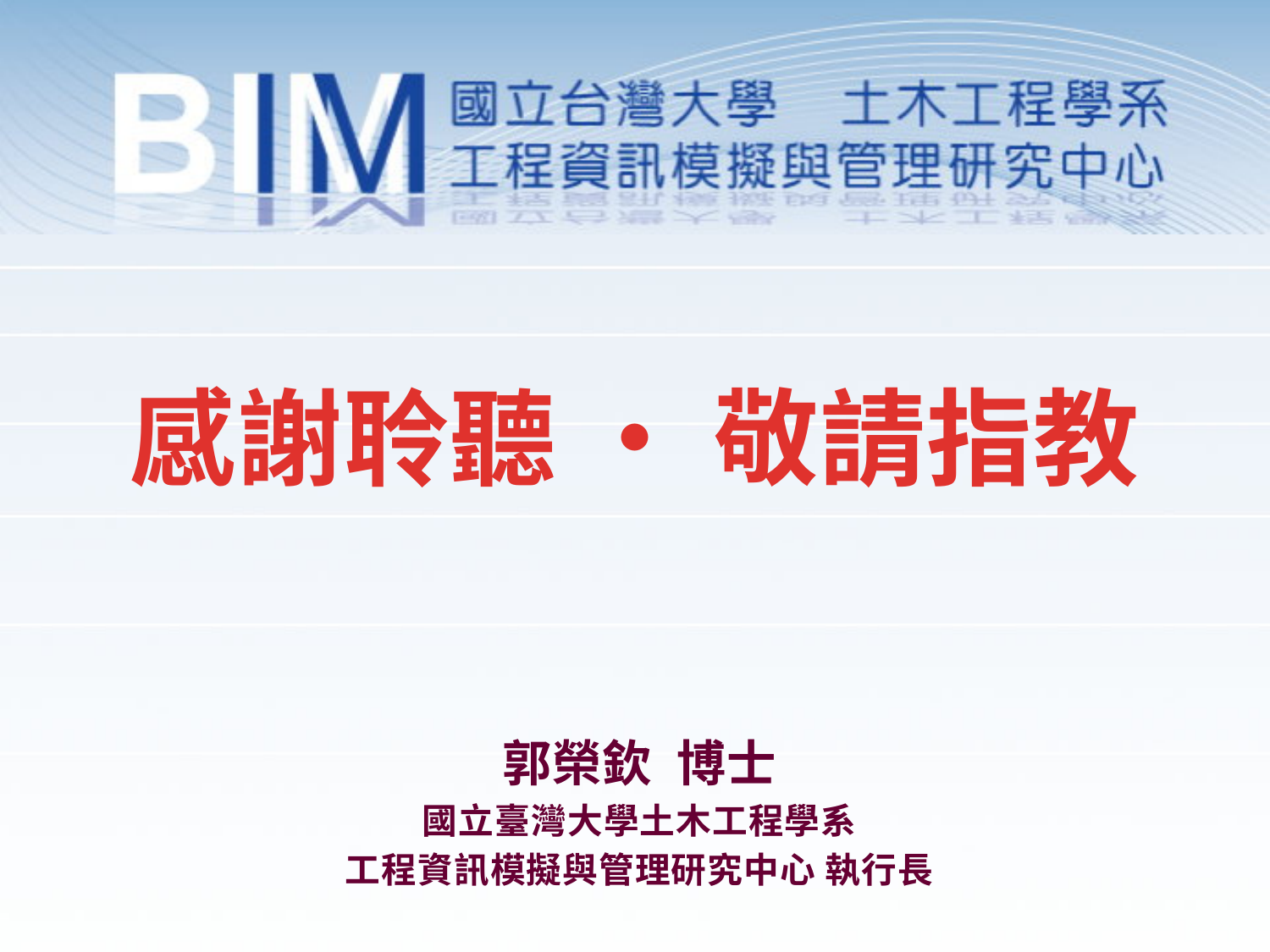

# 感謝聆聽 • 敬請指教
郭榮欽  博士
國立臺灣大學土木工程學系
工程資訊模擬與管理研究中心 執行長